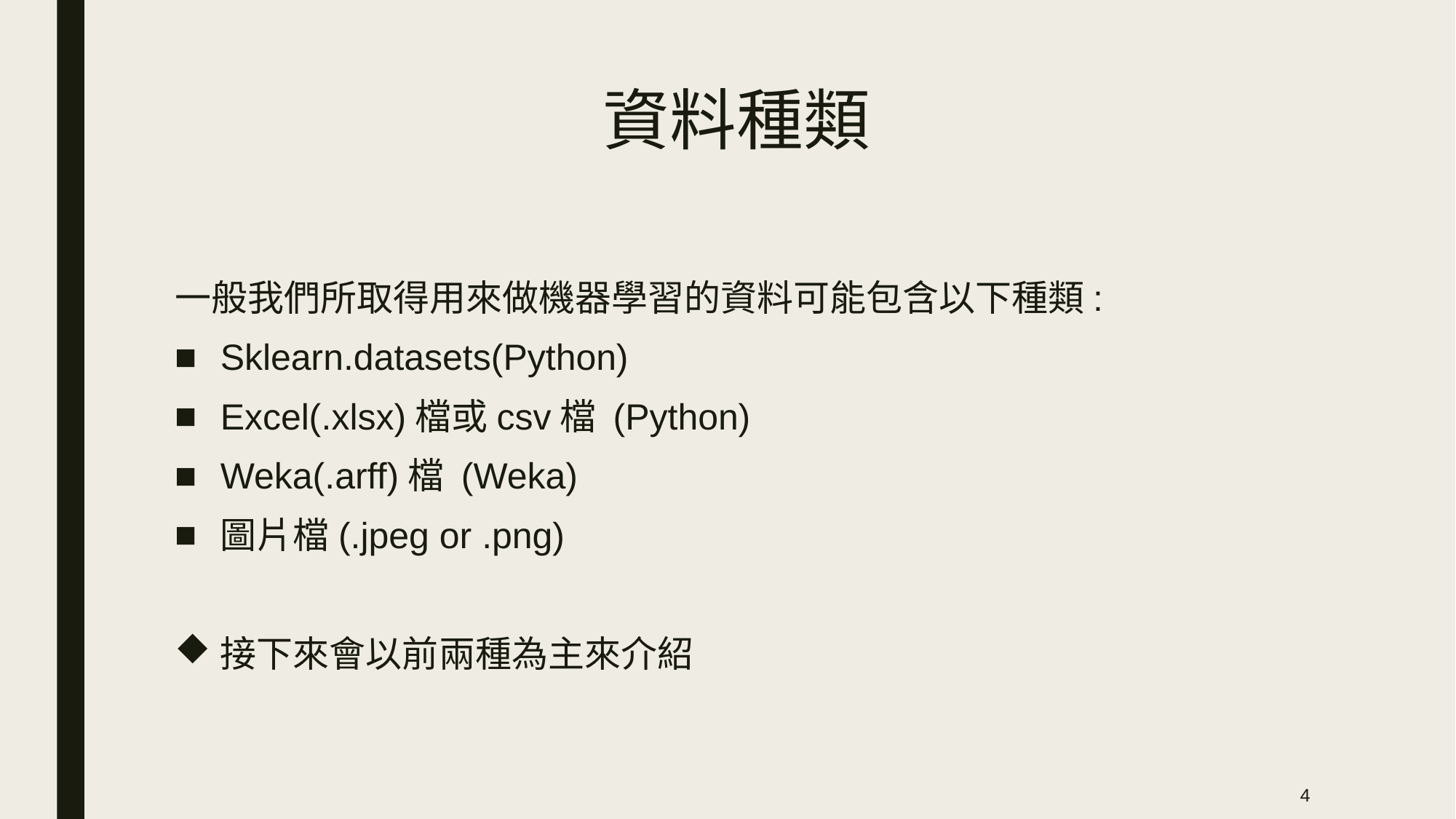

# 資料種類
一般我們所取得用來做機器學習的資料可能包含以下種類:
Sklearn.datasets(Python)
Excel(.xlsx)檔或csv檔 (Python)
Weka(.arff)檔 (Weka)
圖片檔(.jpeg or .png)

接下來會以前兩種為主來介紹

4